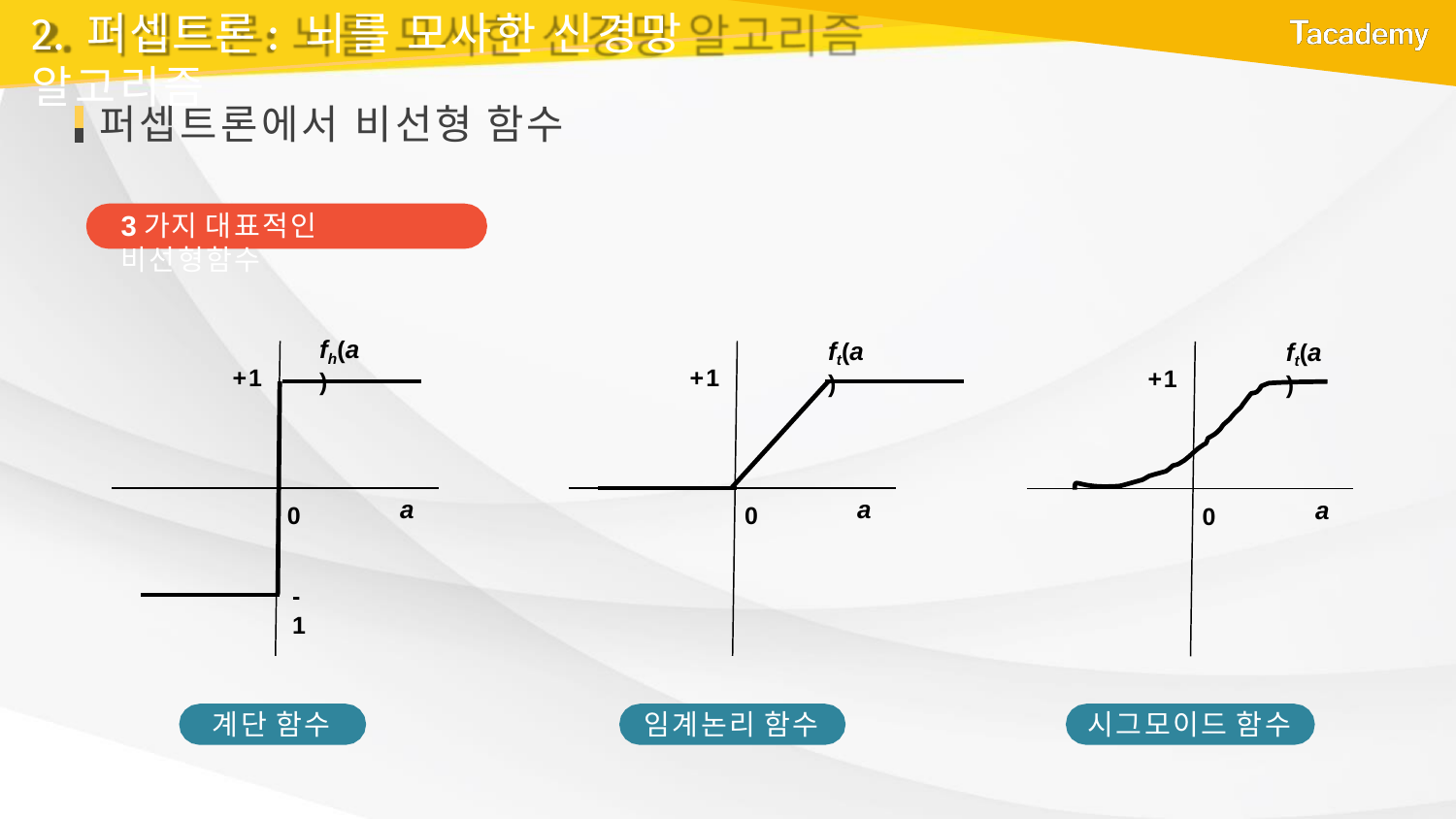

# 2. 퍼셉트론: 뇌를 모사한 신경망 알고리즘
퍼셉트론에서 비선형 함수

3가지 대표적인 비선형함수
fh(a)
ft(a)
ft(a)

+1
+1
+1

a
a
a
0
0
0
-1

계단 함수
임계논리 함수
시그모이드 함수